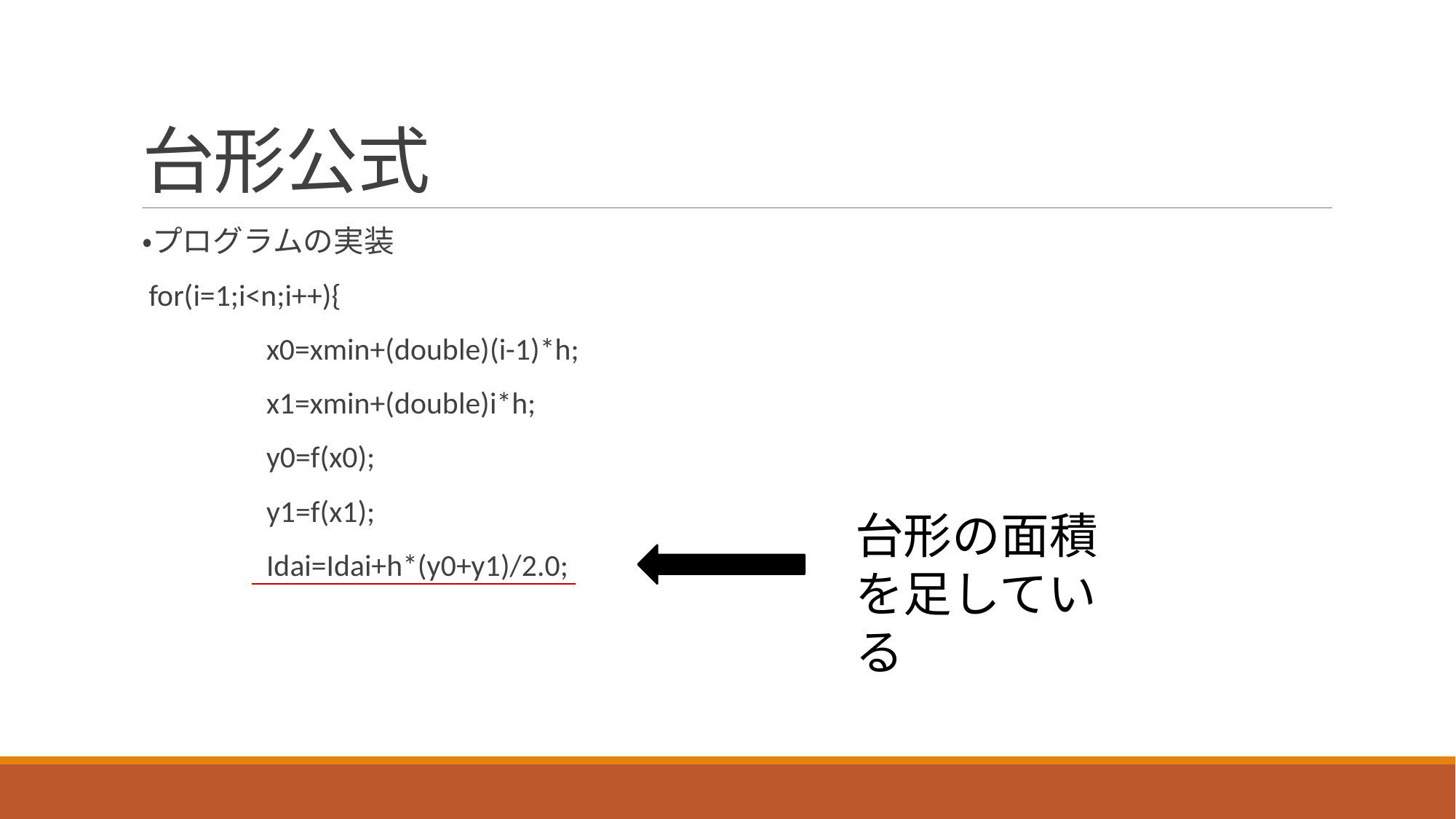

# 台形公式
・プログラムの実装
 for(i=1;i<n;i++){
                  x0=xmin+(double)(i-1)*h;
                  x1=xmin+(double)i*h;
                  y0=f(x0);
                  y1=f(x1);
                  Idai=Idai+h*(y0+y1)/2.0;
台形の面積を足している